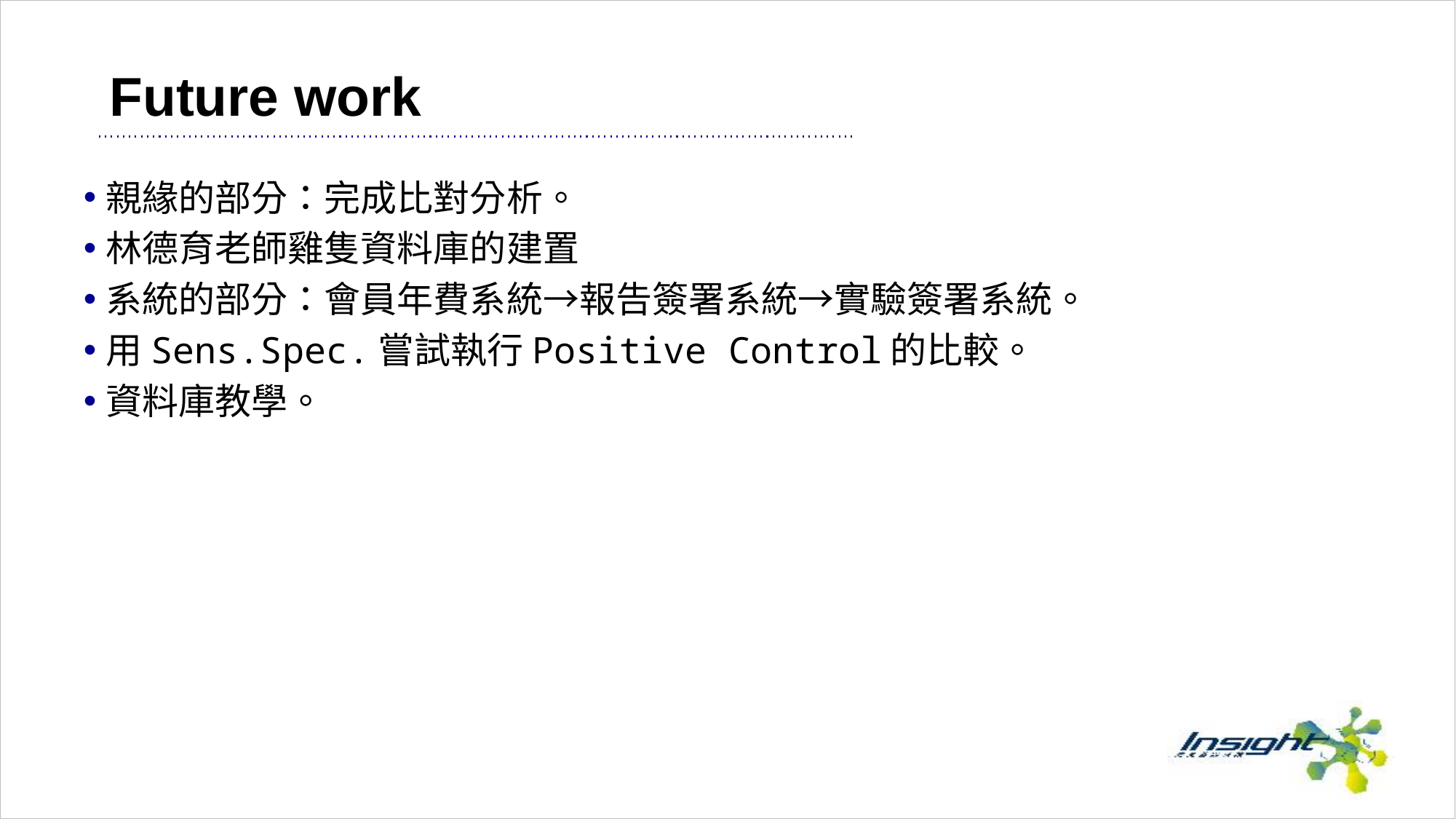

# Future work
親緣的部分：完成比對分析。
林德育老師雞隻資料庫的建置
系統的部分：會員年費系統→報告簽署系統→實驗簽署系統。
用Sens.Spec.嘗試執行Positive Control的比較。
資料庫教學。